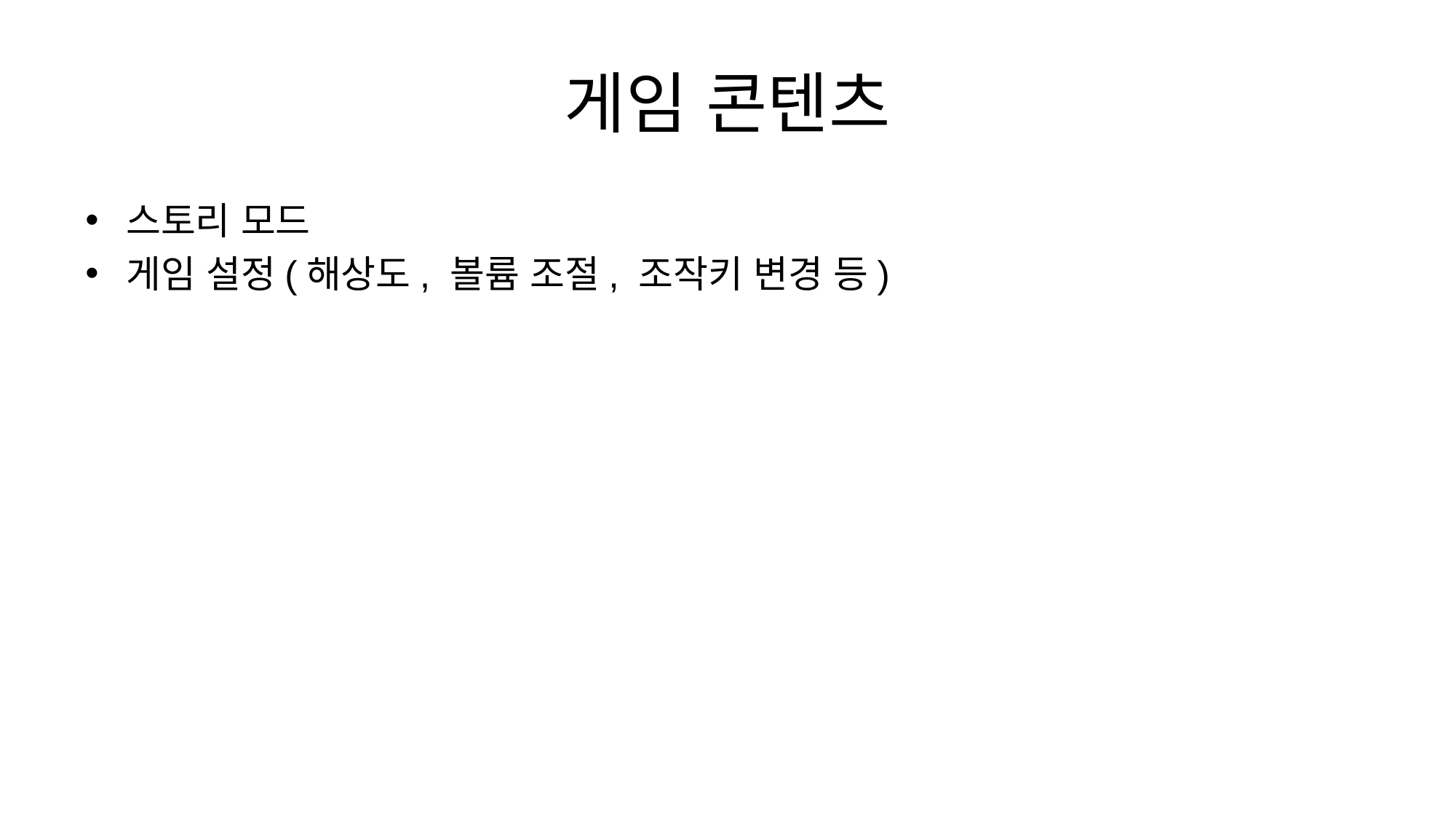

# 게임 콘텐츠
스토리 모드
게임 설정(해상도, 볼륨 조절, 조작키 변경 등)